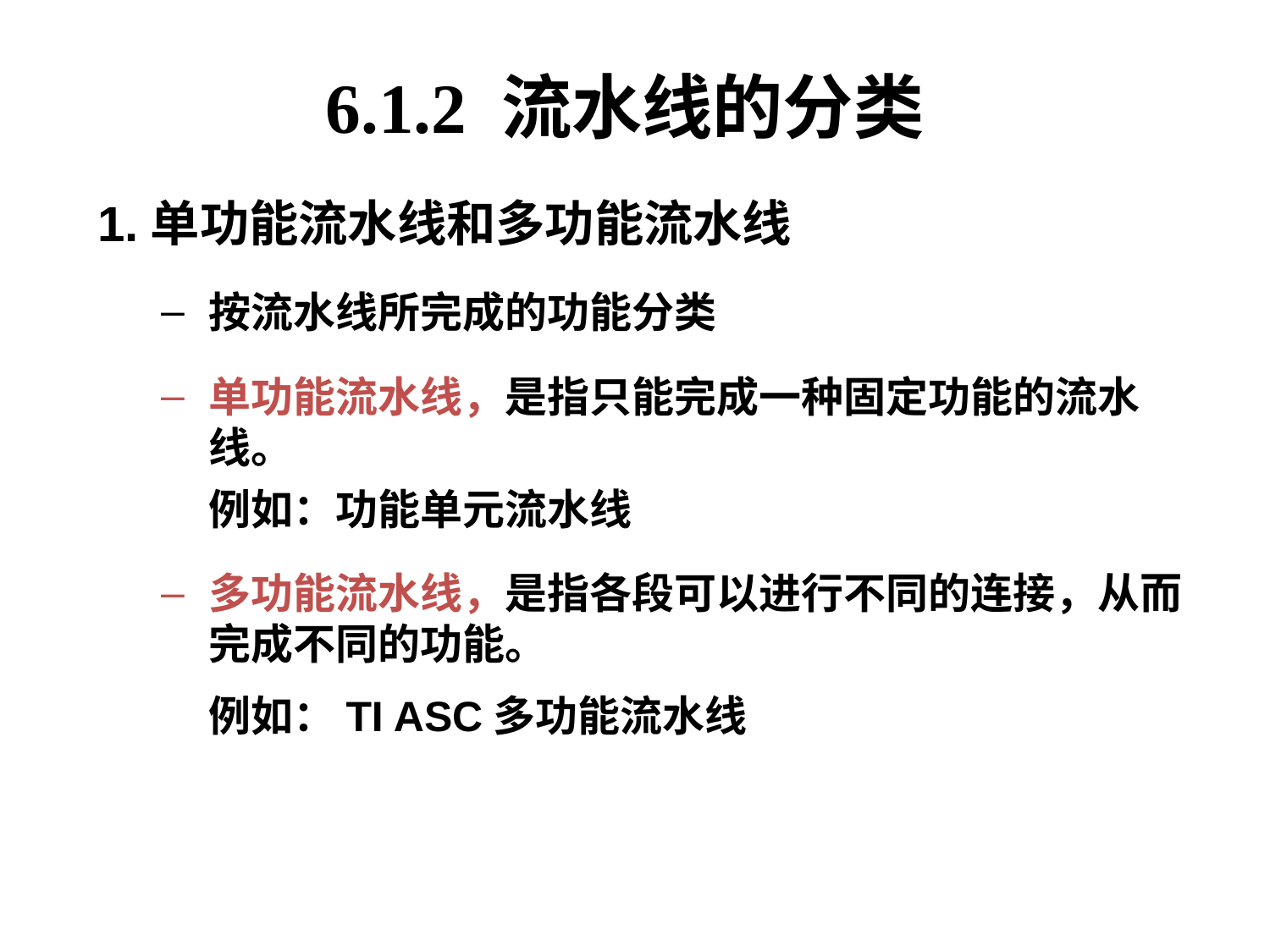

6.1.2 流水线的分类
1.单功能流水线和多功能流水线
按流水线所完成的功能分类
单功能流水线，是指只能完成一种固定功能的流水线。
	例如：功能单元流水线
多功能流水线，是指各段可以进行不同的连接，从而完成不同的功能。
	例如：TI ASC多功能流水线